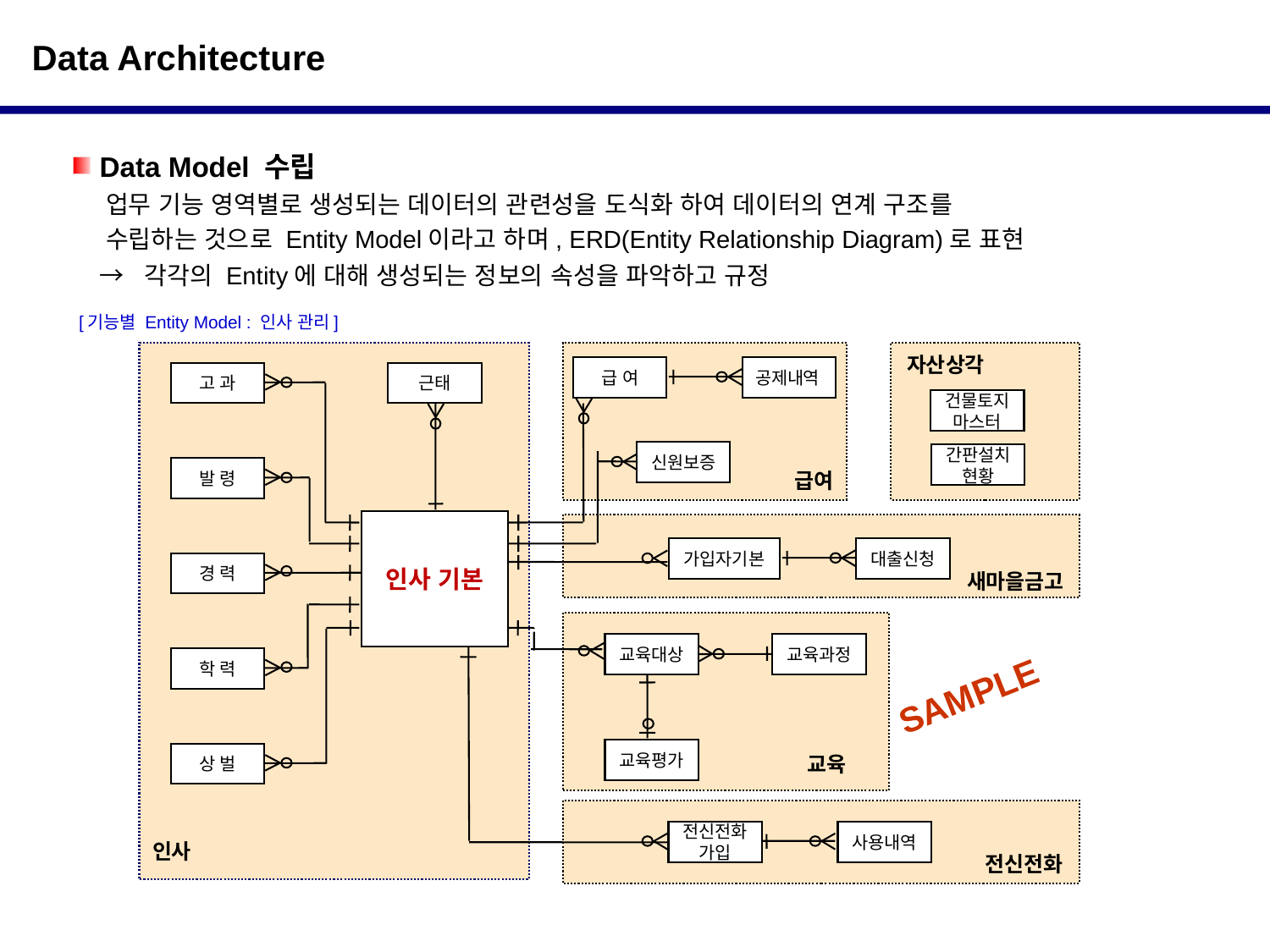

Data Architecture

 Data Model 수립
    업무 기능 영역별로 생성되는 데이터의 관련성을 도식화 하여 데이터의 연계 구조를
    수립하는 것으로 Entity Model이라고 하며, ERD(Entity Relationship Diagram)로 표현
    →  각각의 Entity에 대해 생성되는 정보의 속성을 파악하고 규정
[기능별 Entity Model : 인사 관리]

자산상각
급 여
공제내역
고 과
근태

건물토지
마스터

신원보증
간판설치
현황

발 령
급여

인사 기본

가입자기본
대출신청

경 력

새마을금고

교육대상
교육과정

학 력

SAMPLE

교육평가
상 벌
교육

전신전화
가입
사용내역
인사

전신전화